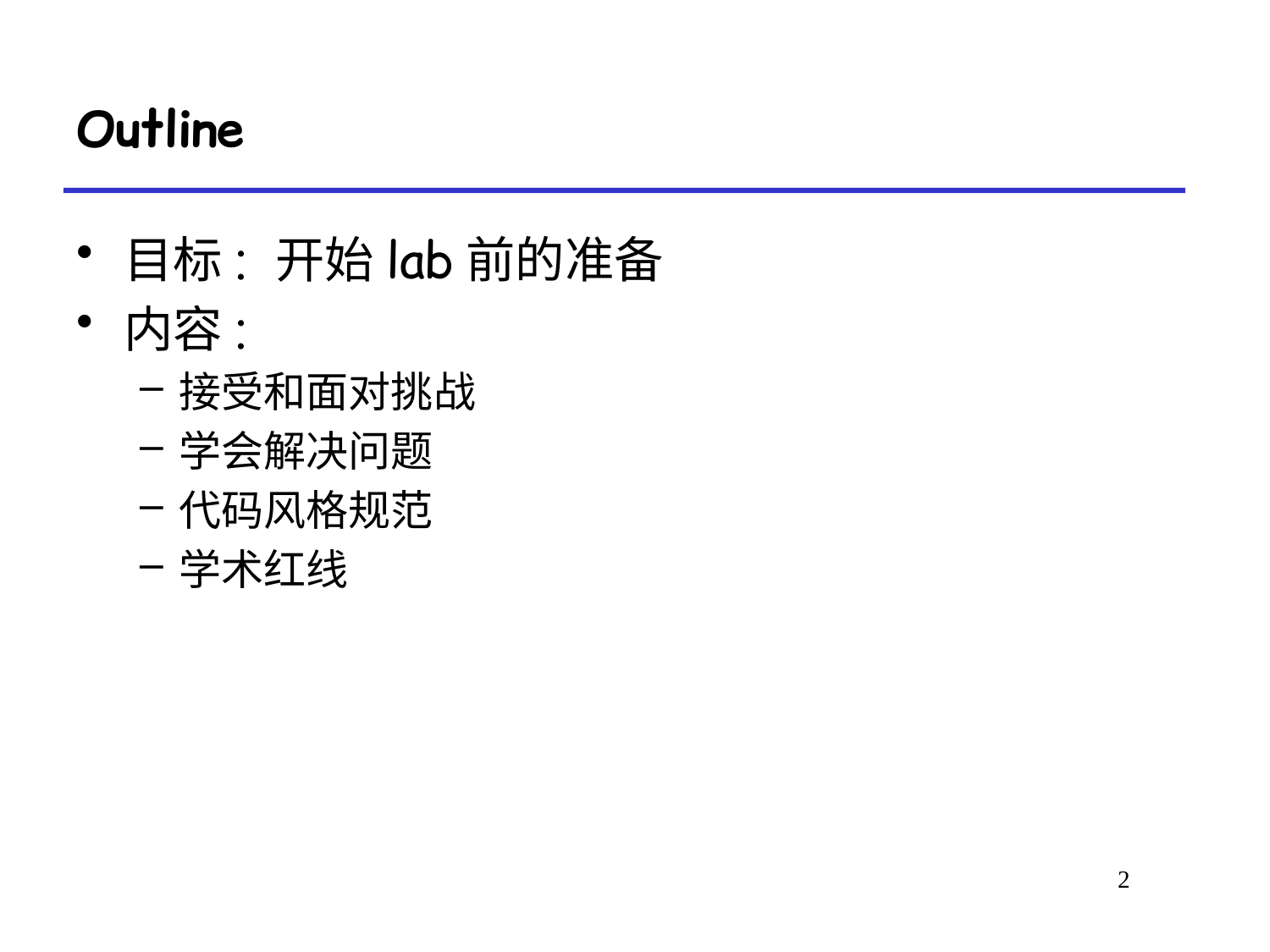

# Outline
目标: 开始lab前的准备
内容:
接受和面对挑战
学会解决问题
代码风格规范
学术红线
2